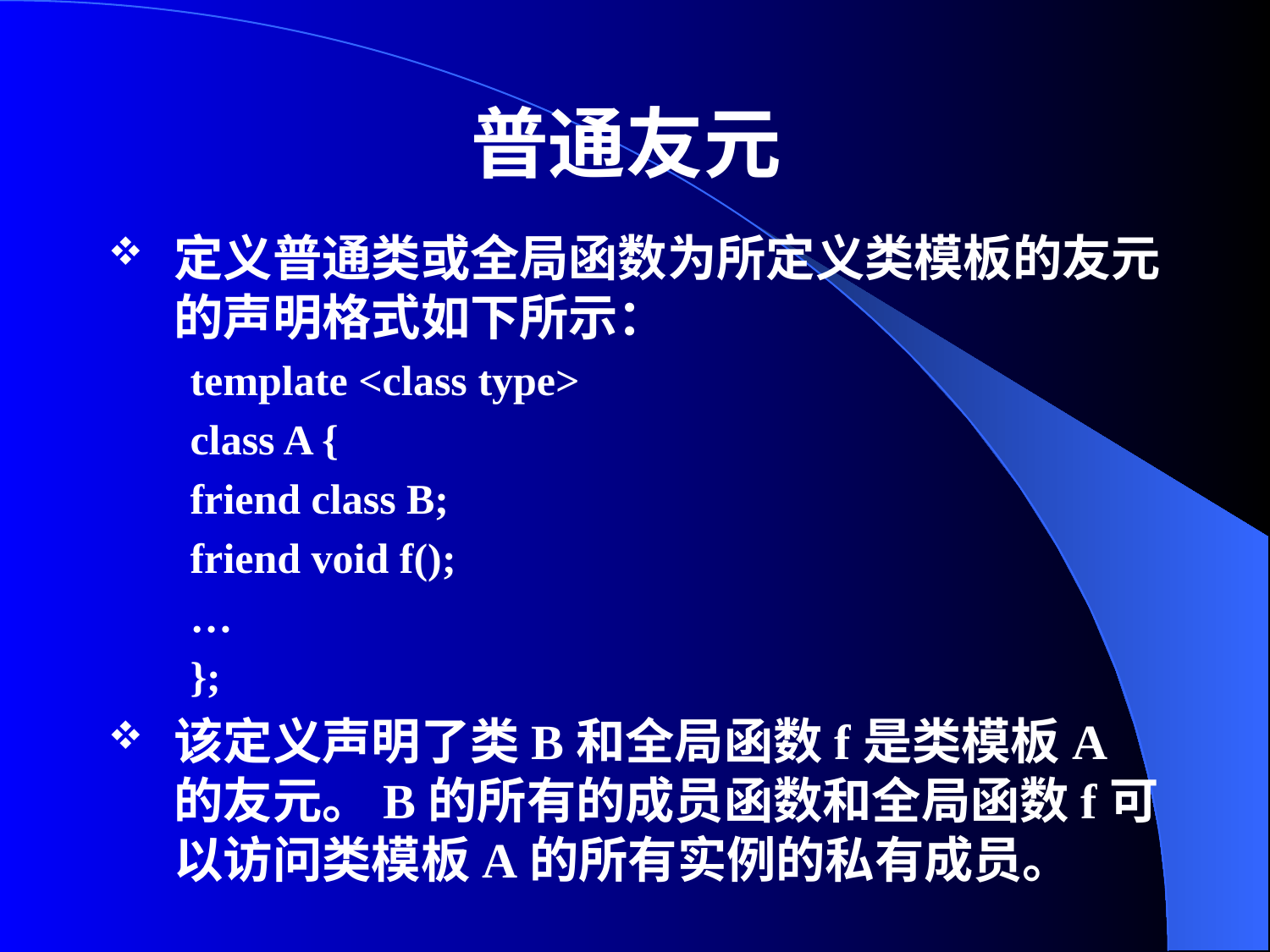

# 普通友元
定义普通类或全局函数为所定义类模板的友元的声明格式如下所示：
template <class type>
class A {
friend class B;
friend void f();
…
};
该定义声明了类B和全局函数f是类模板A的友元。B的所有的成员函数和全局函数f可以访问类模板A的所有实例的私有成员。